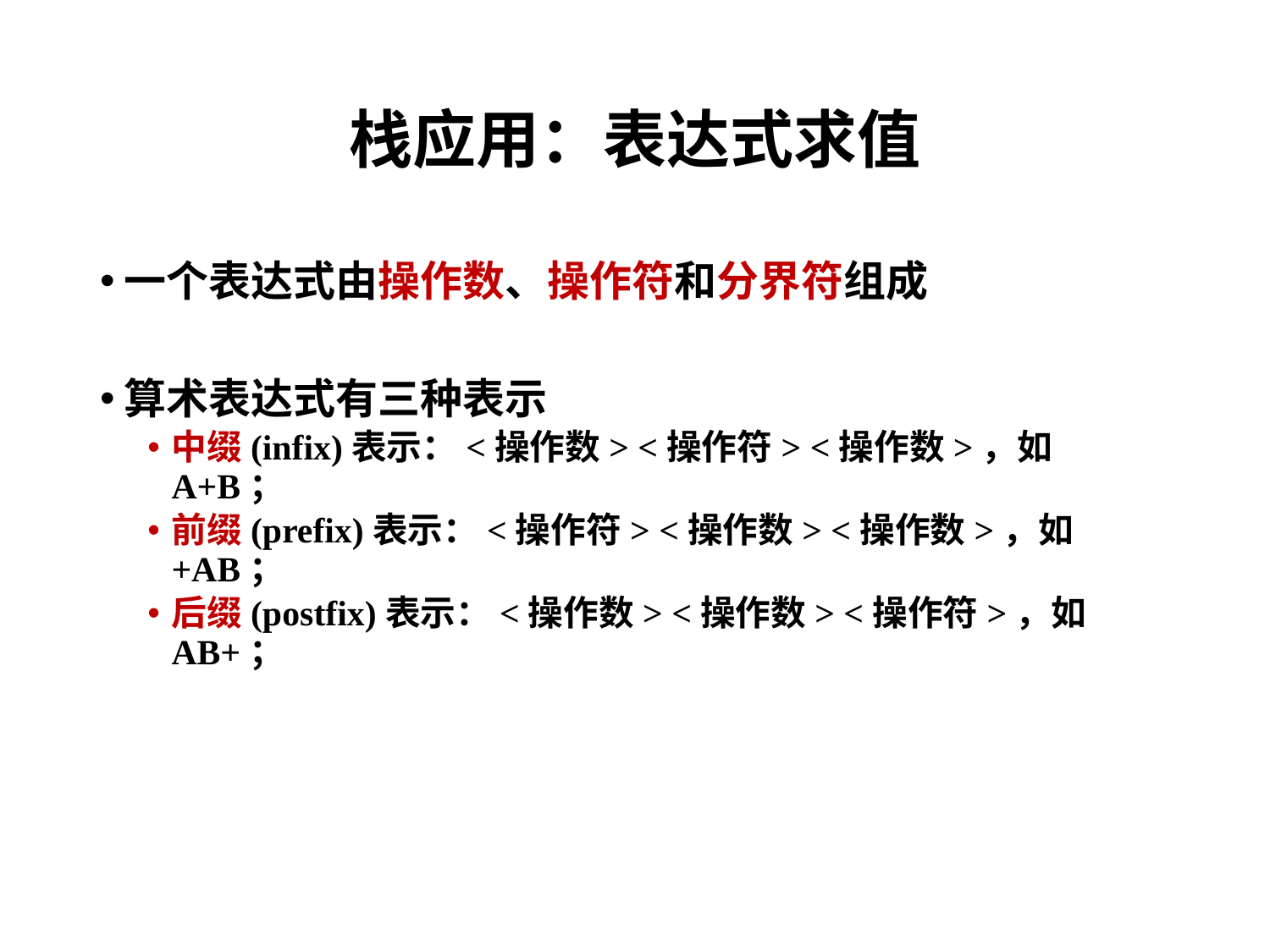

# 栈应用：表达式求值
一个表达式由操作数、操作符和分界符组成

算术表达式有三种表示
中缀(infix)表示：<操作数> <操作符> <操作数>，如A+B；
前缀(prefix)表示：<操作符> <操作数> <操作数>，如+AB；
后缀(postfix)表示：<操作数> <操作数> <操作符>，如AB+；